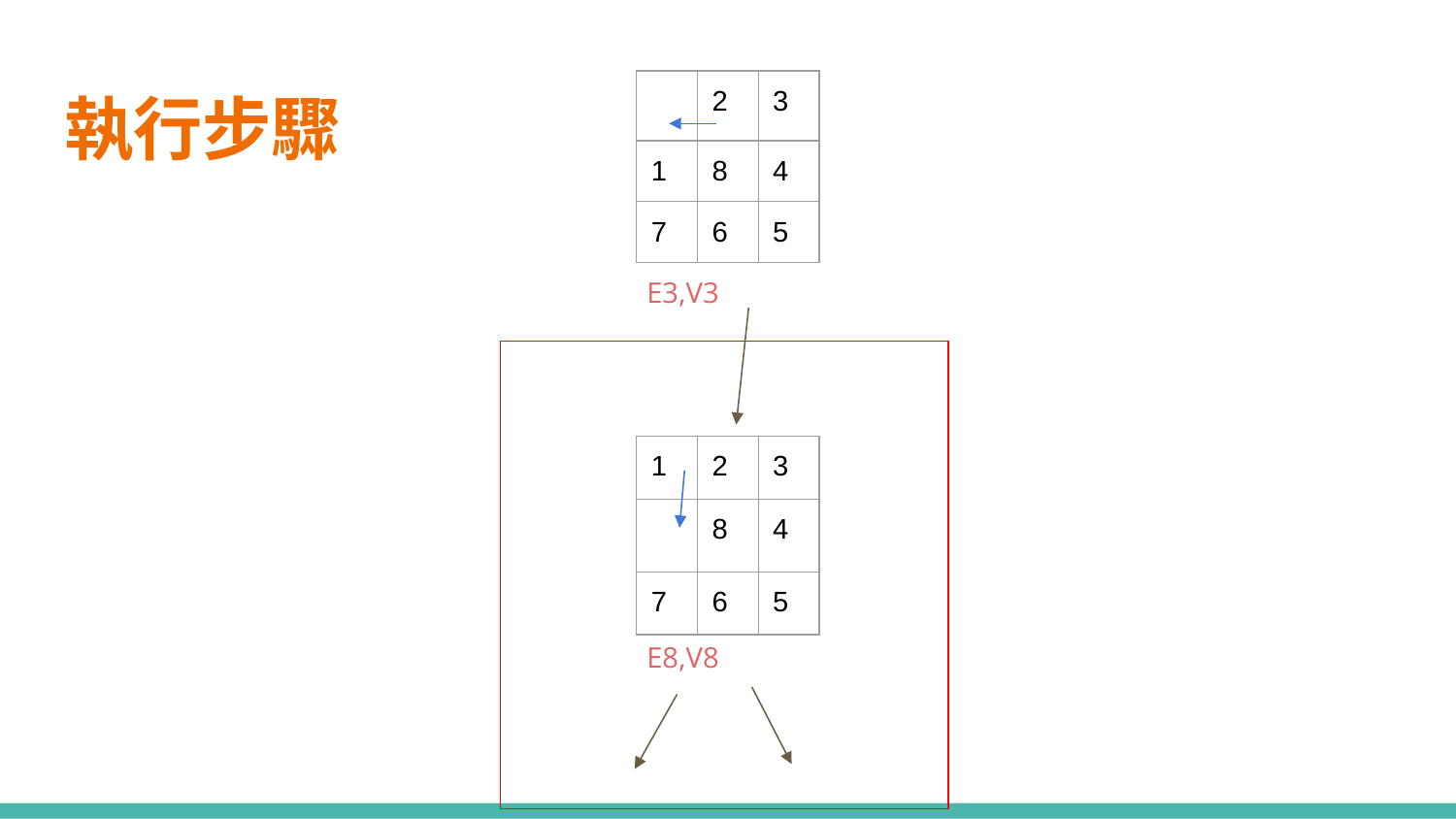

|  | 2 | 3 |
| --- | --- | --- |
| 1 | 8 | 4 |
| 7 | 6 | 5 |
# 執行步驟
E3,V3

| 1 | 2 | 3 |
| --- | --- | --- |
|  | 8 | 4 |
| 7 | 6 | 5 |
E8,V8